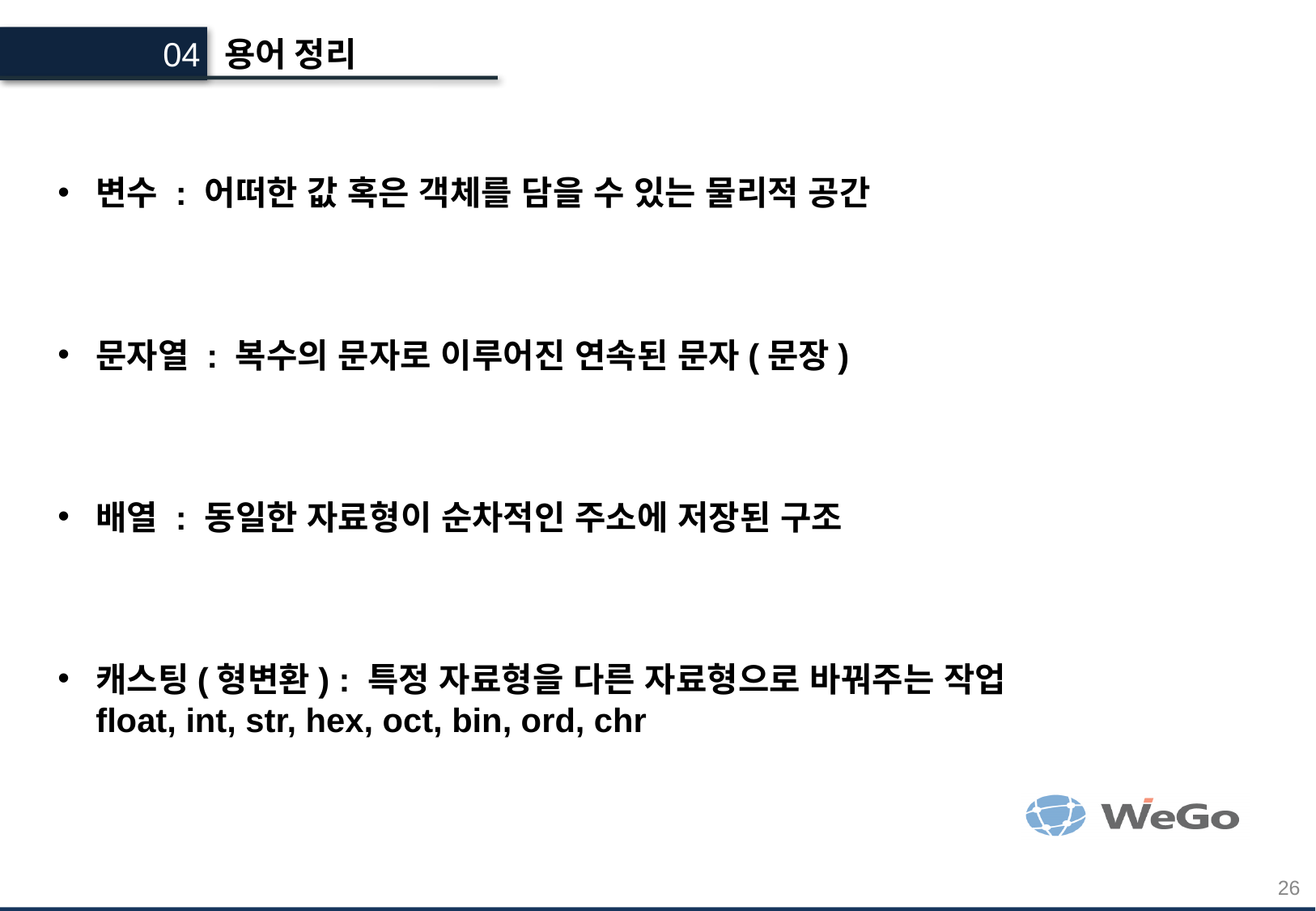

04
용어 정리
변수 : 어떠한 값 혹은 객체를 담을 수 있는 물리적 공간

문자열 : 복수의 문자로 이루어진 연속된 문자(문장)

배열 : 동일한 자료형이 순차적인 주소에 저장된 구조

캐스팅(형변환) : 특정 자료형을 다른 자료형으로 바꿔주는 작업
float, int, str, hex, oct, bin, ord, chr
26